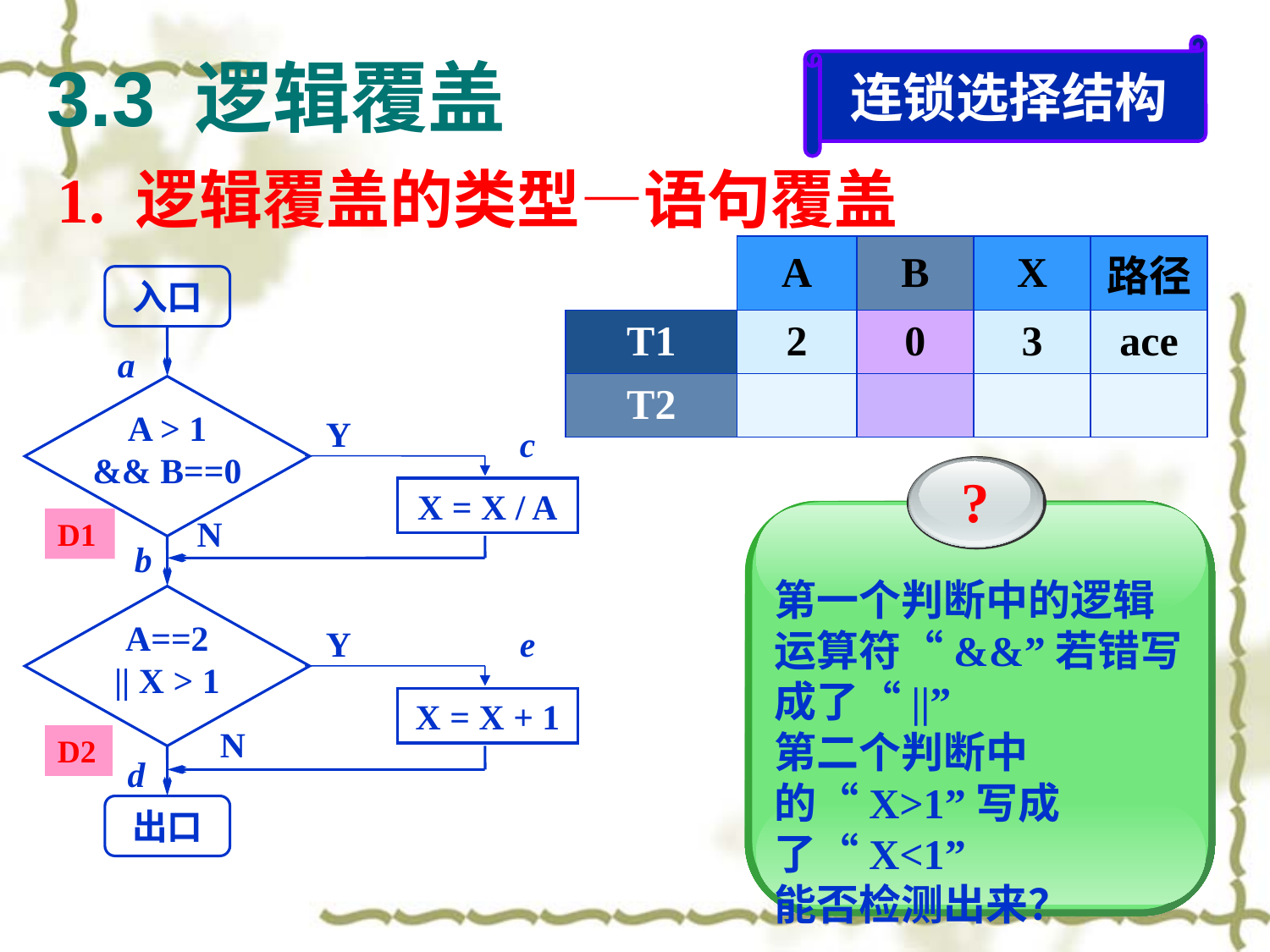

# 3.3 逻辑覆盖
连锁选择结构
1. 逻辑覆盖的类型—语句覆盖
|  | A | B | X | 路径 |
| --- | --- | --- | --- | --- |
| T1 | 2 | 0 | 3 | ace |
| T2 |  |  |  |  |
入口

a
A > 1
&& B==0
Y
c

X = X / A
N
b

A==2
|| X > 1
Y
e

X = X + 1
N
d

出口
D1
D2

?

第一个判断中的逻辑运算符“&&”若错写成了“||”
第二个判断中的“X>1”写成了“X<1”
能否检测出来？